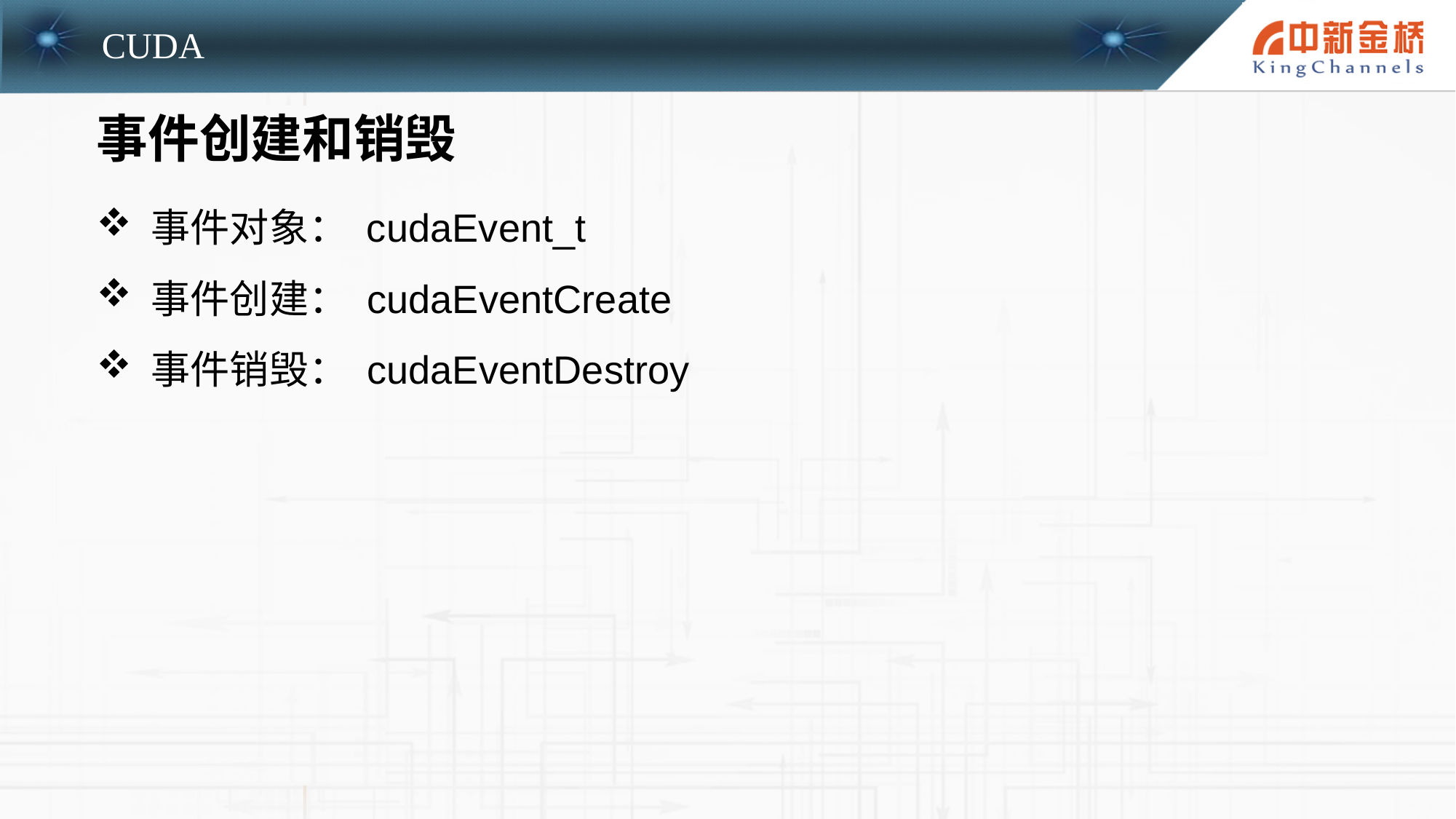

事件创建和销毁
事件对象： cudaEvent_t
事件创建： cudaEventCreate
事件销毁： cudaEventDestroy